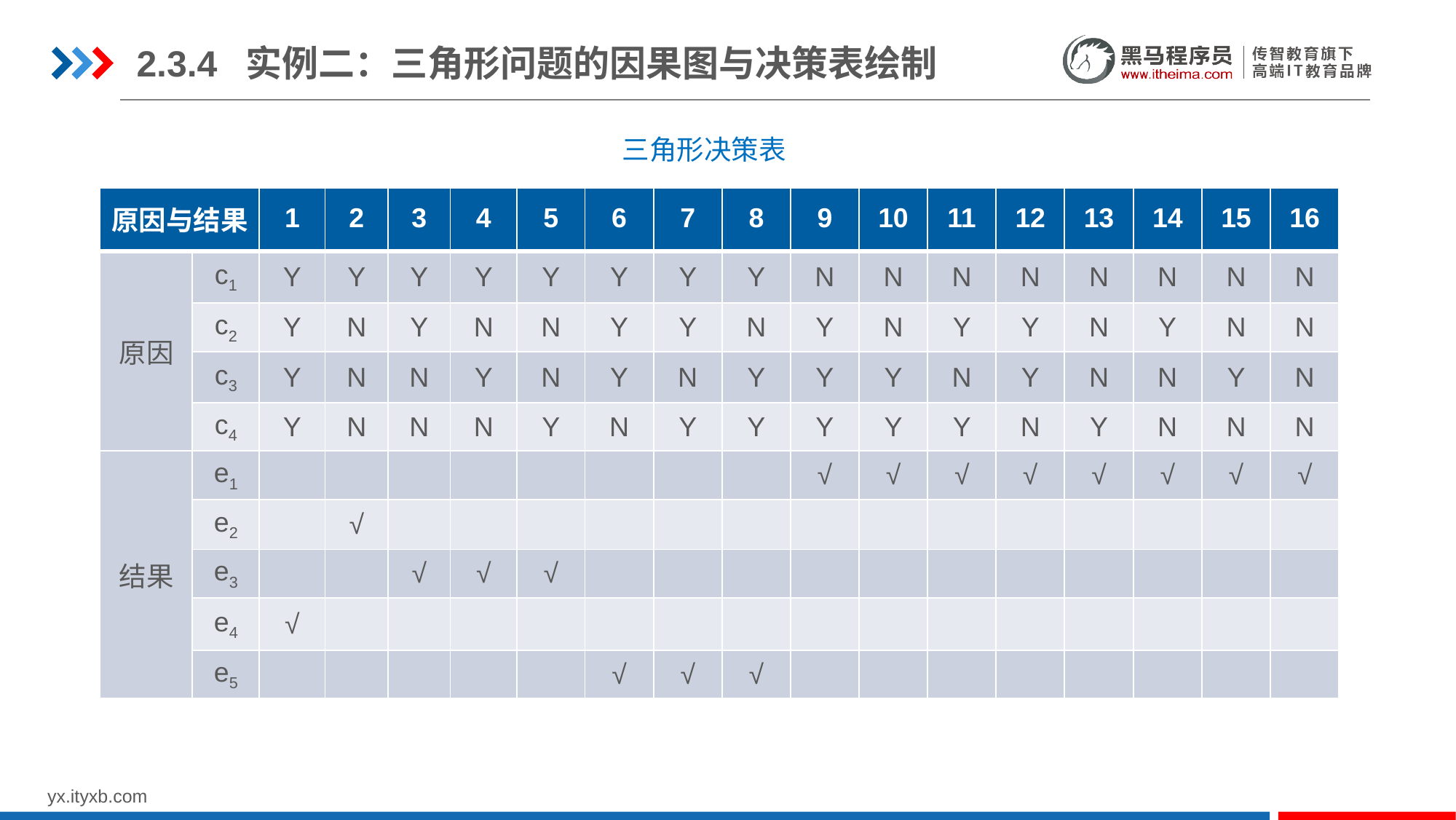

2.3.4	实例二：三角形问题的因果图与决策表绘制
三角形决策表

| 原因与结果 |  | 1 | 2 | 3 | 4 | 5 | 6 | 7 | 8 | 9 | 10 | 11 | 12 | 13 | 14 | 15 | 16 |
| --- | --- | --- | --- | --- | --- | --- | --- | --- | --- | --- | --- | --- | --- | --- | --- | --- | --- |
| 原因 | c1 | Y | Y | Y | Y | Y | Y | Y | Y | N | N | N | N | N | N | N | N |
|  | c2 | Y | N | Y | N | N | Y | Y | N | Y | N | Y | Y | N | Y | N | N |
|  | c3 | Y | N | N | Y | N | Y | N | Y | Y | Y | N | Y | N | N | Y | N |
|  | c4 | Y | N | N | N | Y | N | Y | Y | Y | Y | Y | N | Y | N | N | N |
| 结果 | e1 |  |  |  |  |  |  |  |  | √ | √ | √ | √ | √ | √ | √ | √ |
|  | e2 |  | √ |  |  |  |  |  |  |  |  |  |  |  |  |  |  |
|  | e3 |  |  | √ | √ | √ |  |  |  |  |  |  |  |  |  |  |  |
|  | e4 | √ |  |  |  |  |  |  |  |  |  |  |  |  |  |  |  |
|  | e5 |  |  |  |  |  | √ | √ | √ |  |  |  |  |  |  |  |  |